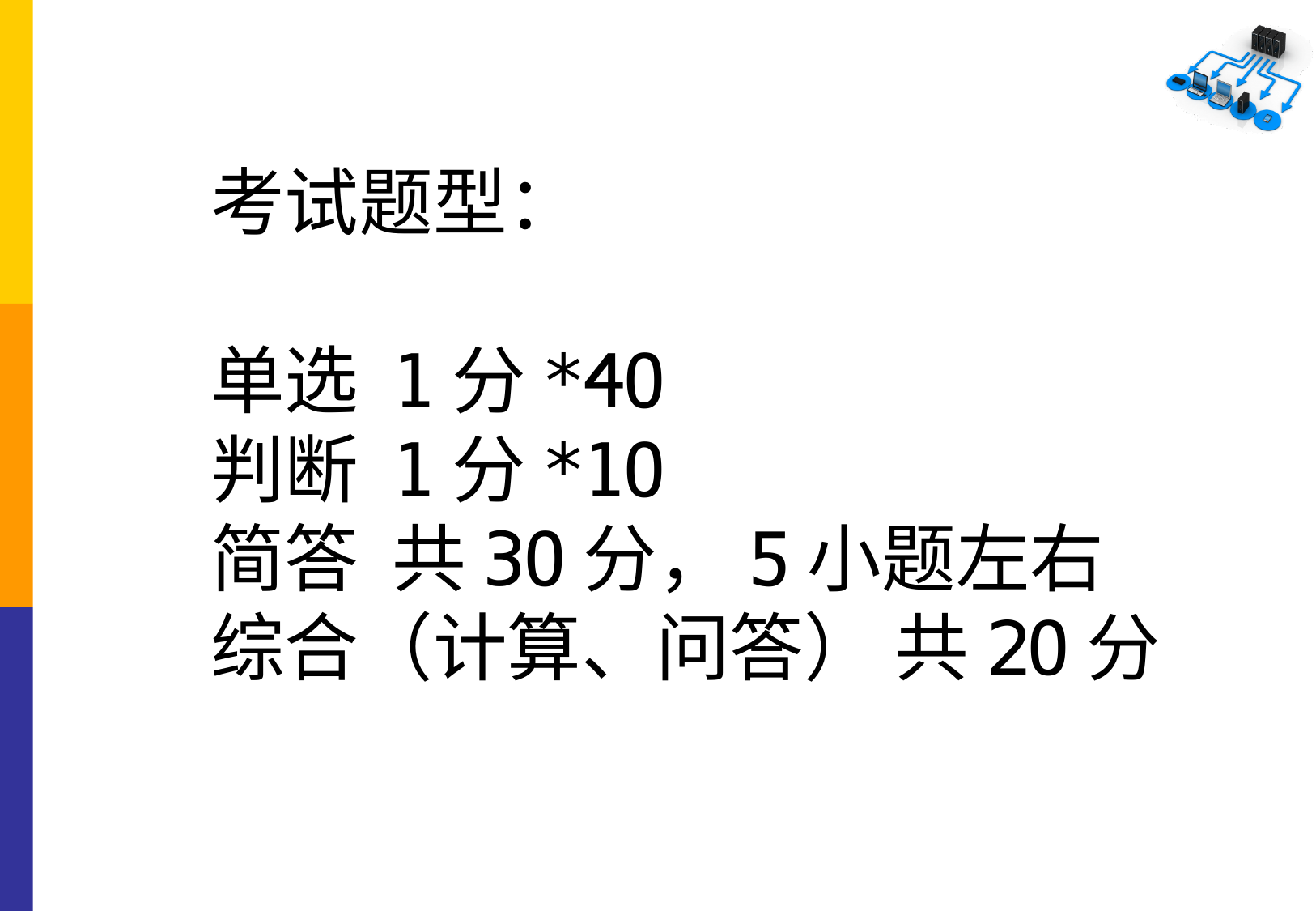

考试题型：

单选 1分*40
判断 1分*10
简答  共30分，5小题左右
综合（计算、问答） 共20分